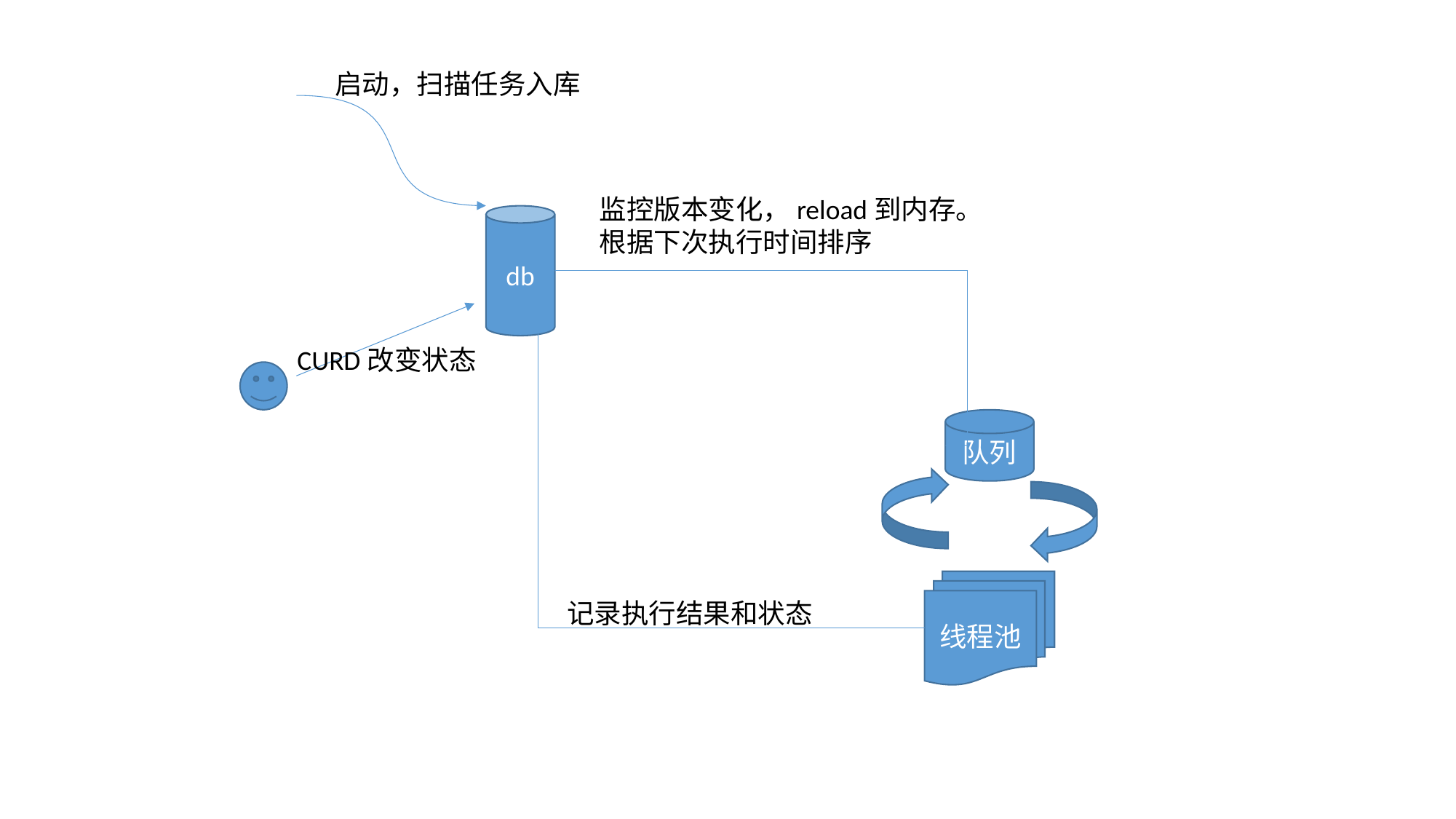

启动，扫描任务入库
监控版本变化，reload到内存。
根据下次执行时间排序
db
CURD改变状态

队列

线程池
记录执行结果和状态